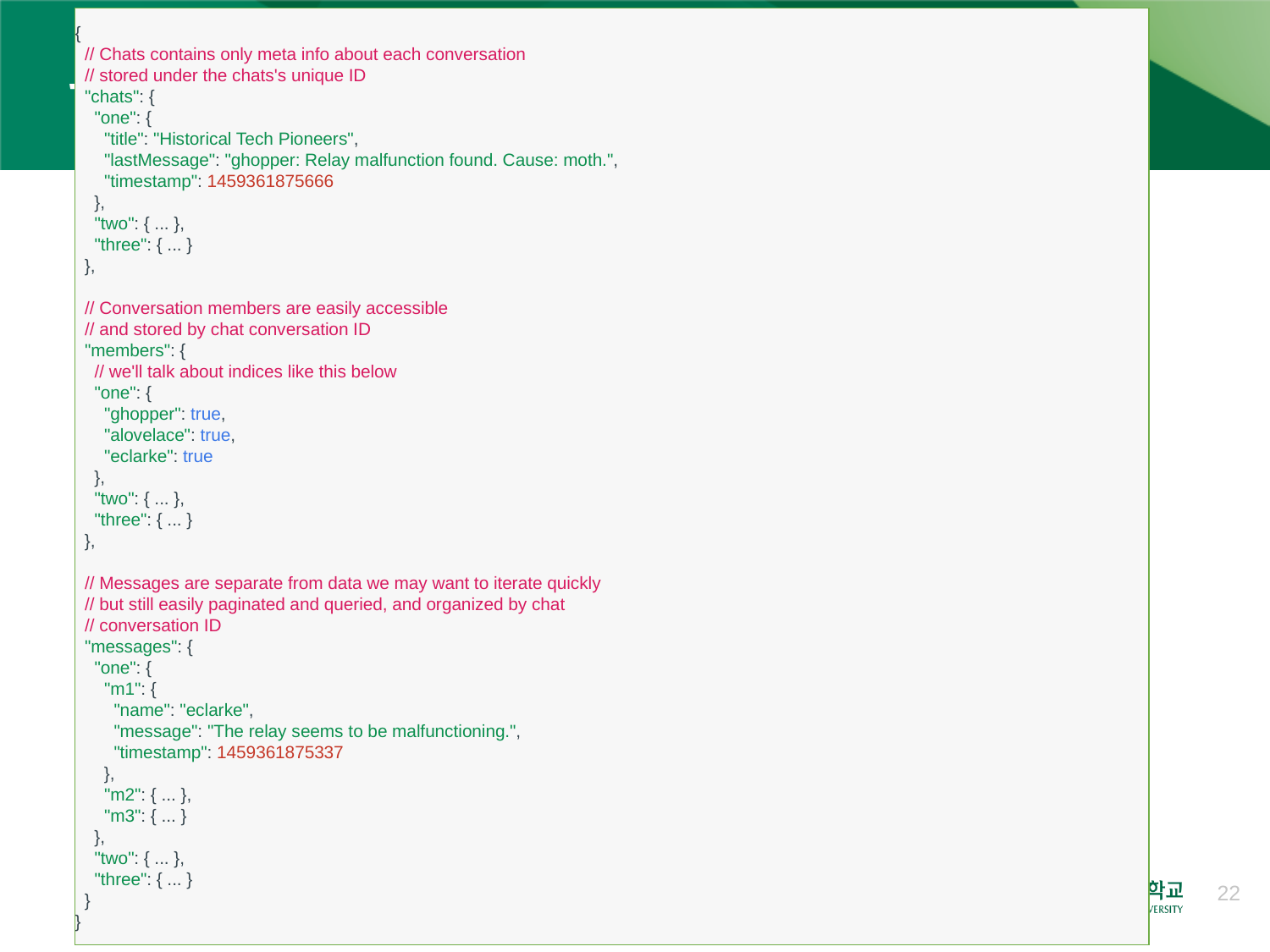

{
  // Chats contains only meta info about each conversation
  // stored under the chats's unique ID
  "chats": {
    "one": {
      "title": "Historical Tech Pioneers",
      "lastMessage": "ghopper: Relay malfunction found. Cause: moth.",
      "timestamp": 1459361875666
    },
    "two": { ... },
    "three": { ... }
  },
  // Conversation members are easily accessible
  // and stored by chat conversation ID
  "members": {
    // we'll talk about indices like this below
    "one": {
      "ghopper": true,
      "alovelace": true,
      "eclarke": true
    },
    "two": { ... },
    "three": { ... }
  },
  // Messages are separate from data we may want to iterate quickly
  // but still easily paginated and queried, and organized by chat
  // conversation ID
  "messages": {
    "one": {
      "m1": {
        "name": "eclarke",
        "message": "The relay seems to be malfunctioning.",
        "timestamp": 1459361875337
      },
      "m2": { ... },
      "m3": { ... }
    },
    "two": { ... },
    "three": { ... }
  }
}
# 권장사항
22